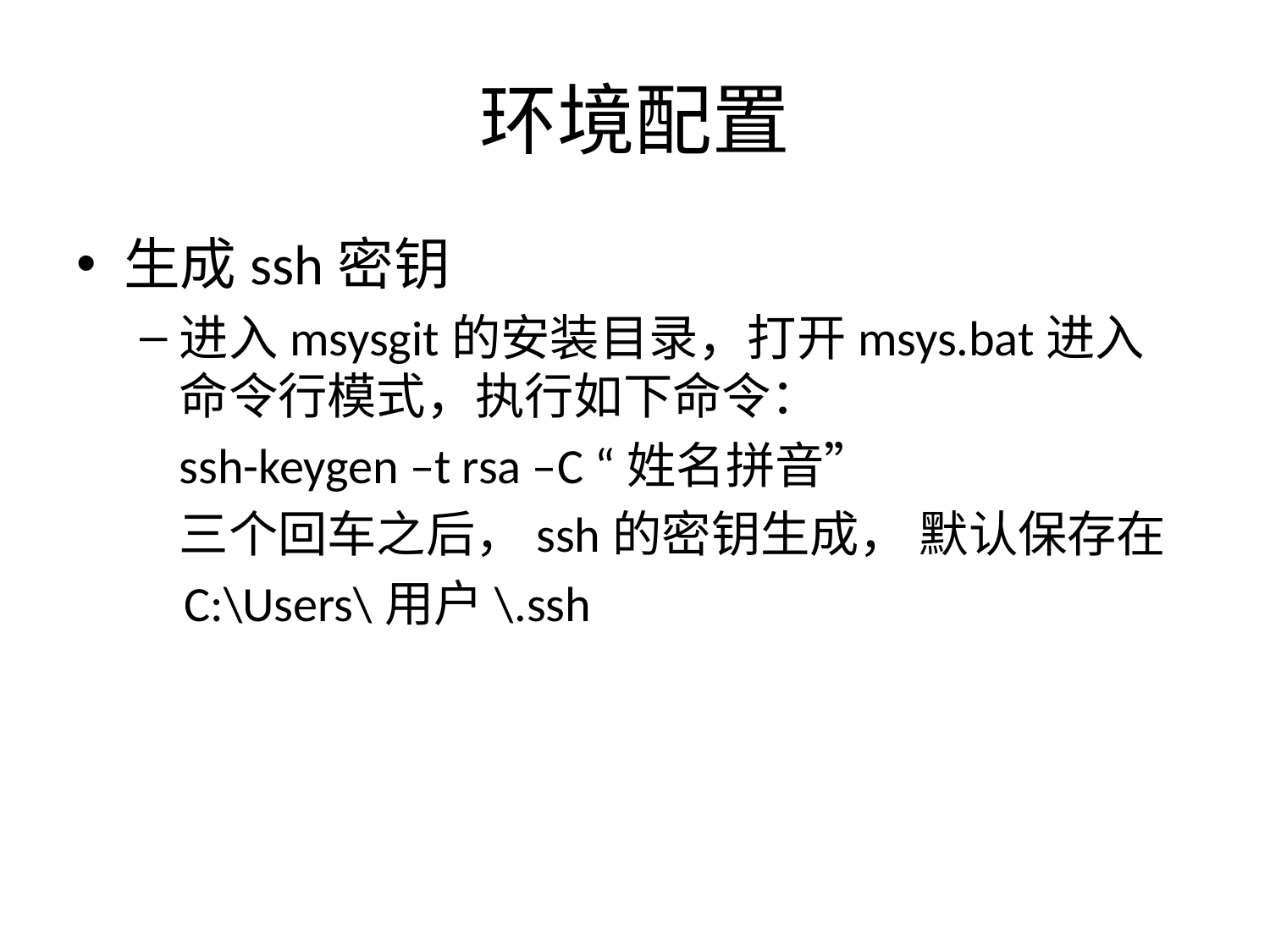

# 环境配置
生成ssh密钥
进入msysgit的安装目录，打开msys.bat进入命令行模式，执行如下命令：
	ssh-keygen –t rsa –C “姓名拼音”
	三个回车之后，ssh的密钥生成， 默认保存在
    C:\Users\用户\.ssh